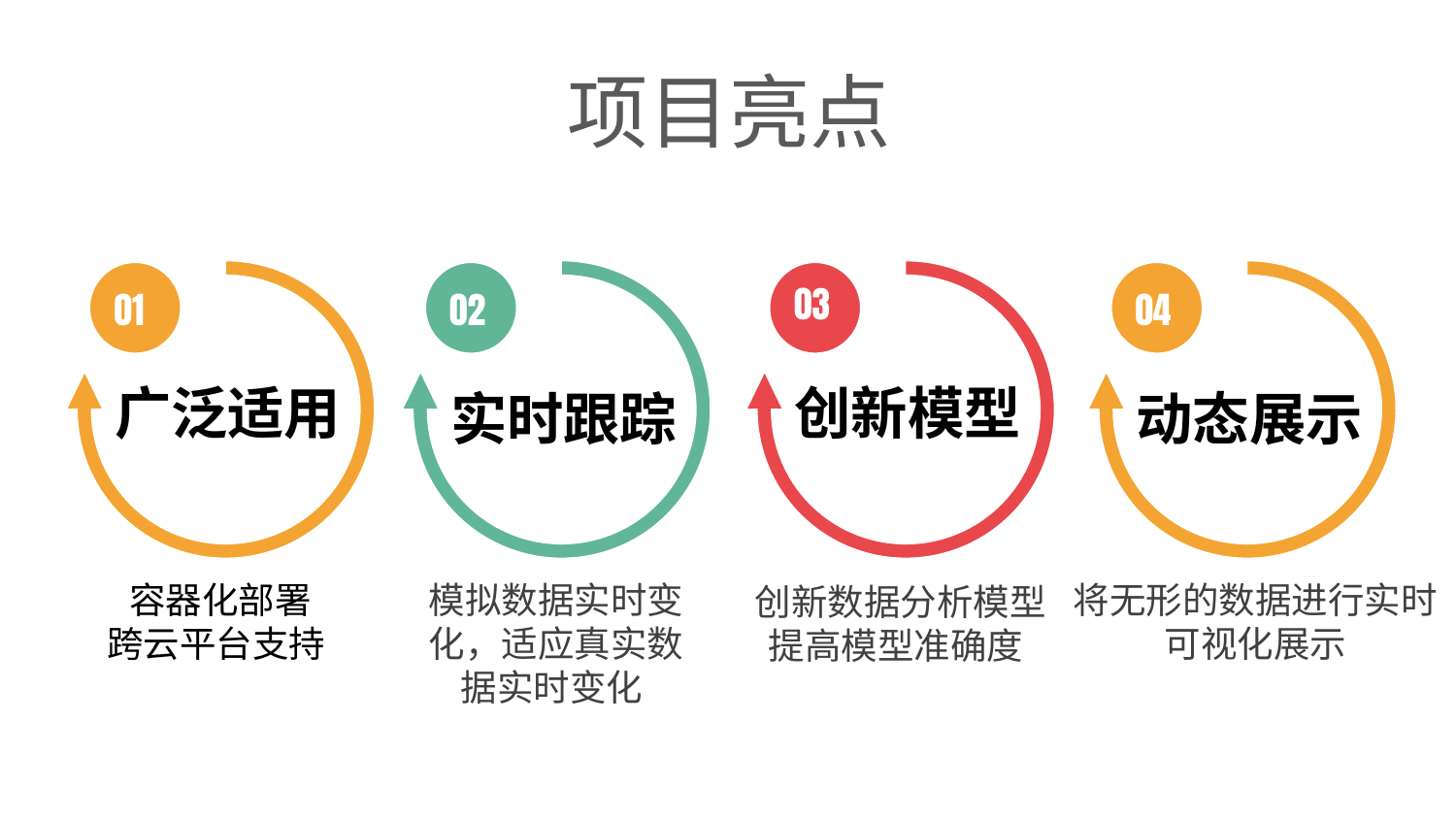

项目亮点

01

02

03

04
广泛适用
创新模型
实时跟踪
动态展示
容器化部署
跨云平台支持
模拟数据实时变化，适应真实数据实时变化
将无形的数据进行实时可视化展示
创新数据分析模型提高模型准确度